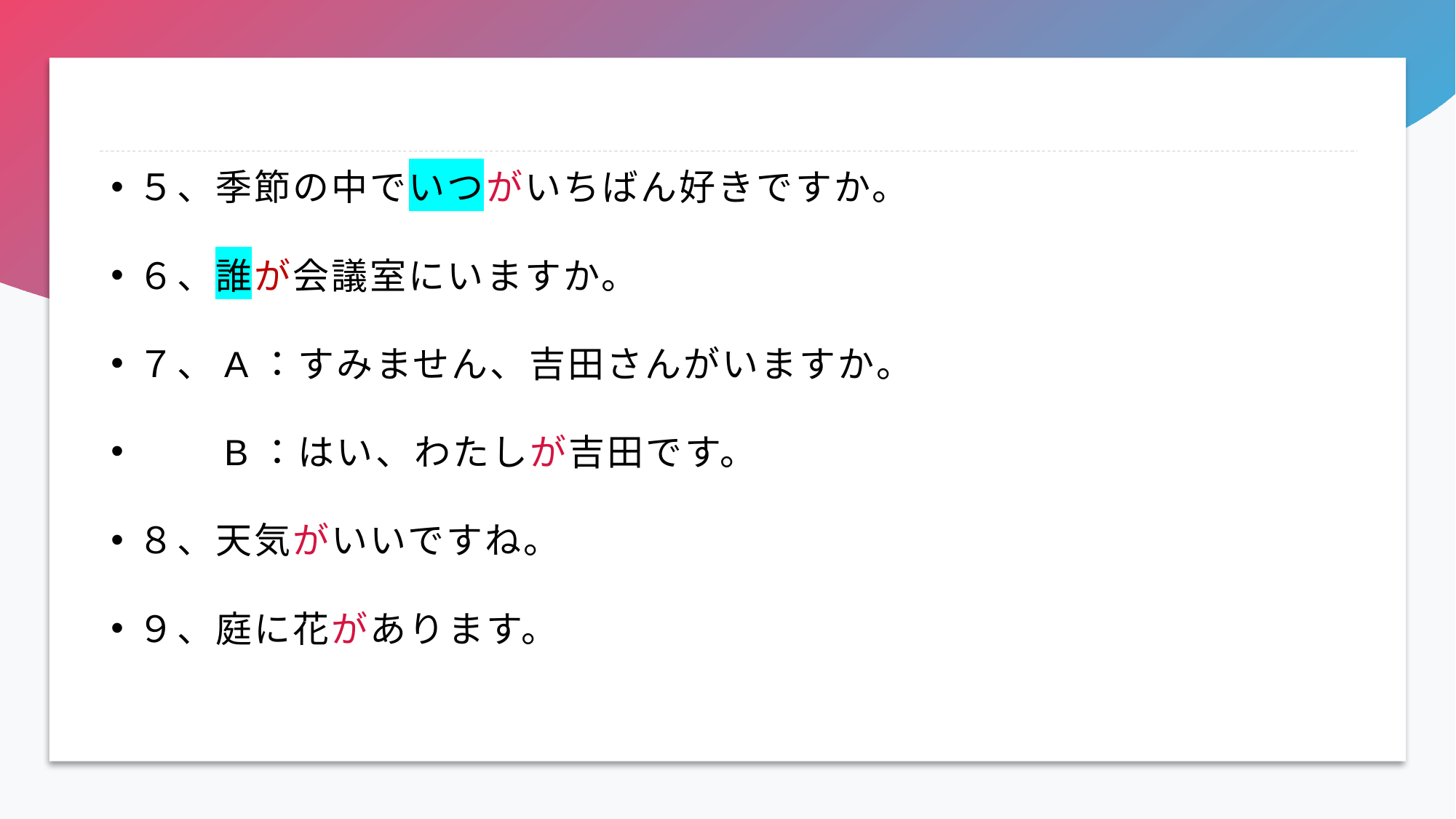

５、季節の中でいつがいちばん好きですか。
６、誰が会議室にいますか。
７、A：すみません、吉田さんがいますか。
　　B：はい、わたしが吉田です。
８、天気がいいですね。
９、庭に花があります。